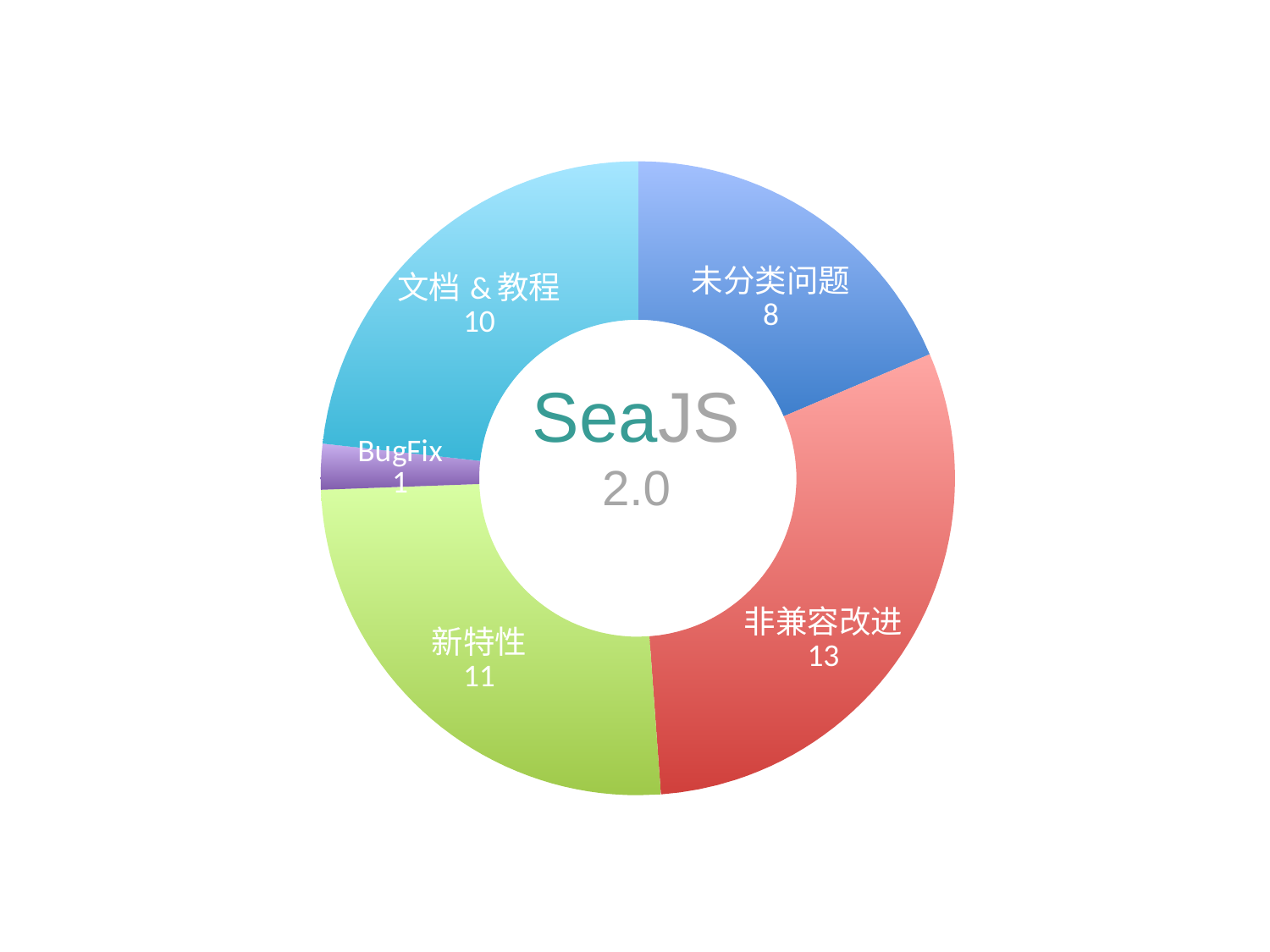

### Chart

| Category | Sales |
|---|---|
| 未分类问题 | 8.0 |
| 非兼容性改进 | 13.0 |
| 新特性 | 11.0 |
| BugFix | 1.0 |
| 文档&教程 | 10.0 |
SeaJS
2.0